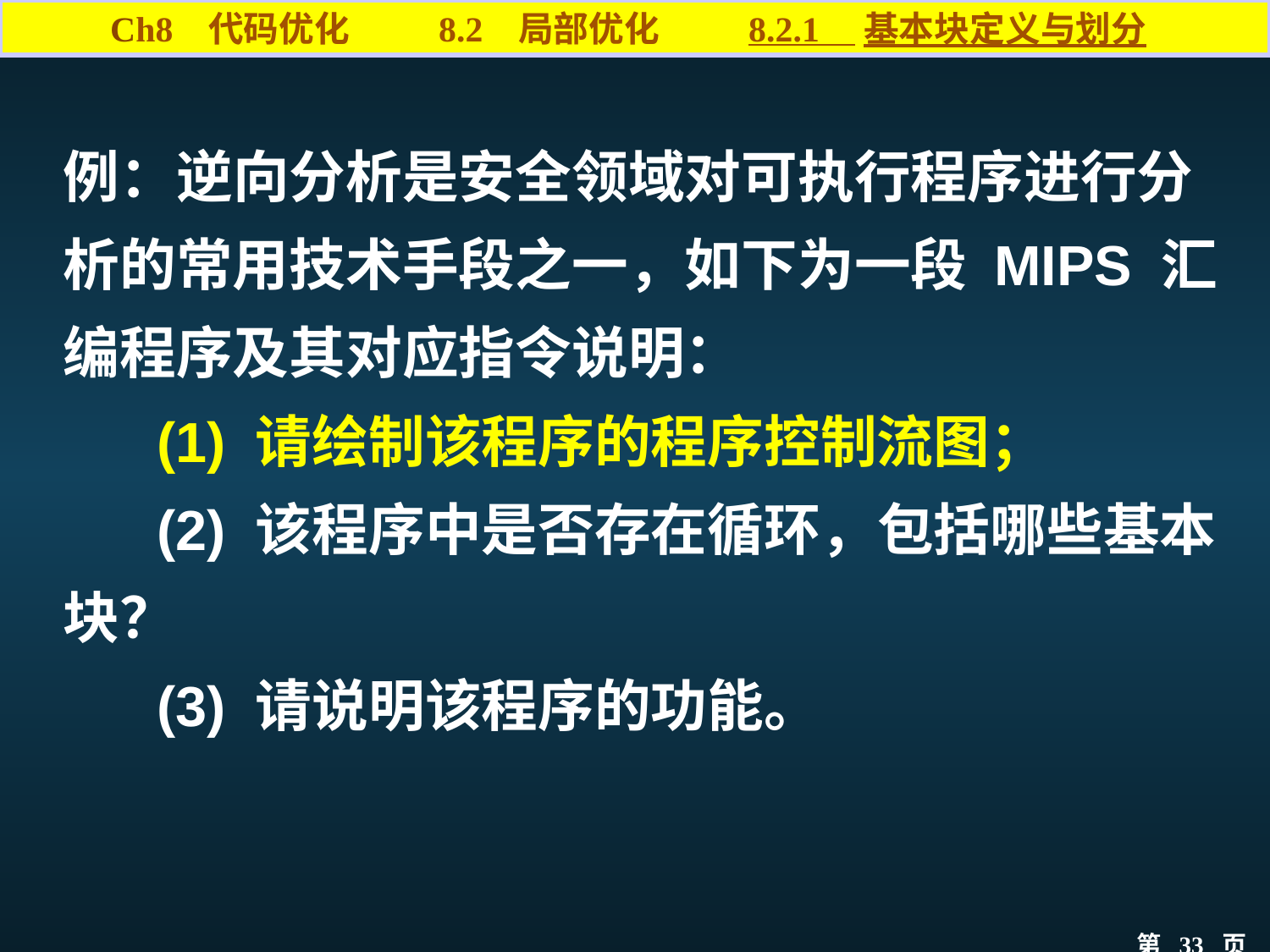

Ch8   代码优化          8.2   局部优化          8.2.1    基本块定义与划分
例：逆向分析是安全领域对可执行程序进行分析的常用技术手段之一，如下为一段 MIPS 汇编程序及其对应指令说明：
      (1) 请绘制该程序的程序控制流图；
      (2) 该程序中是否存在循环，包括哪些基本块？
      (3) 请说明该程序的功能。